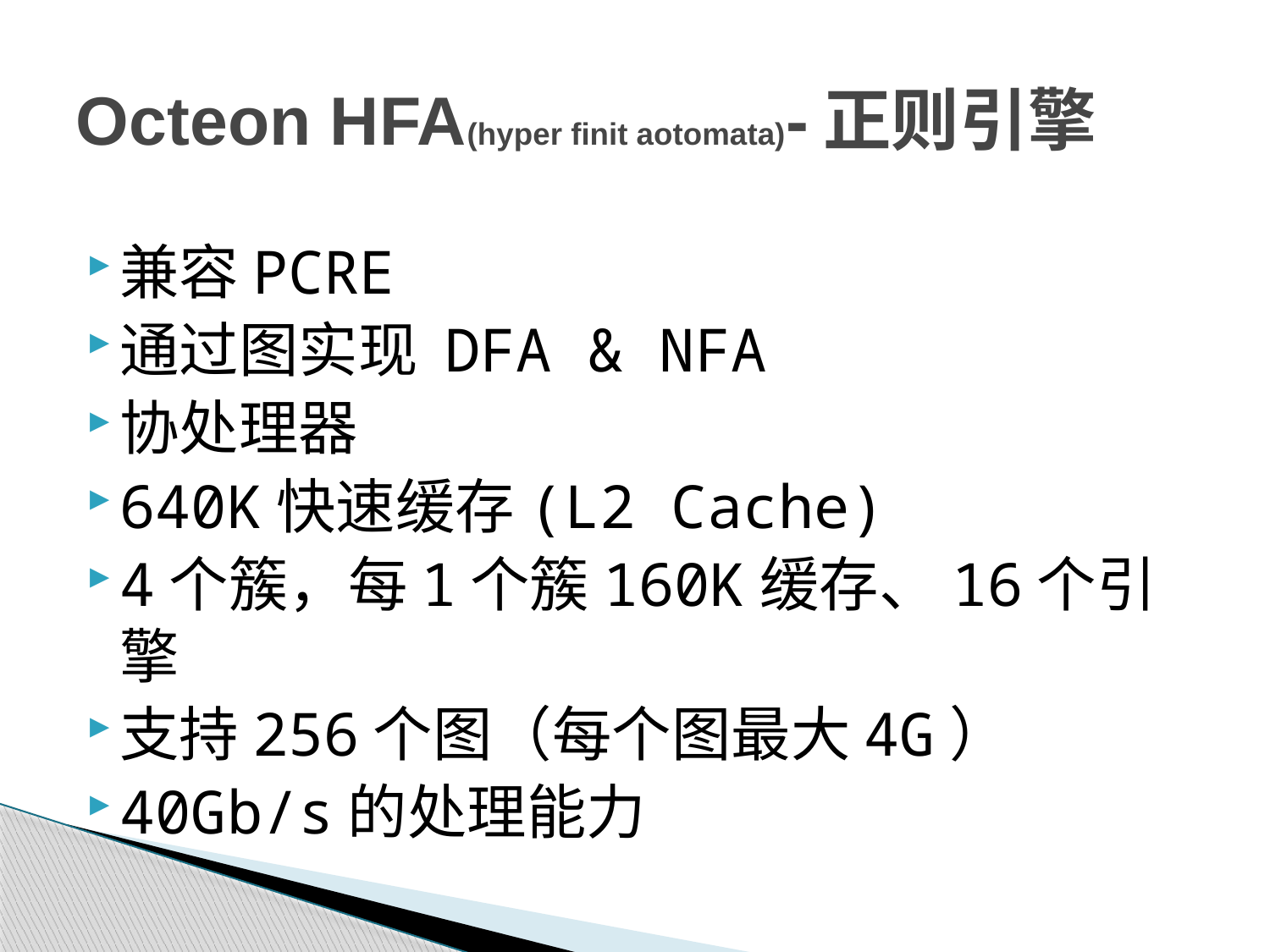

# Octeon HFA(hyper finit aotomata)-正则引擎
兼容PCRE
通过图实现 DFA & NFA
协处理器
640K快速缓存(L2 Cache)
4个簇，每1个簇160K缓存、16个引擎
支持256个图（每个图最大4G）
40Gb/s的处理能力